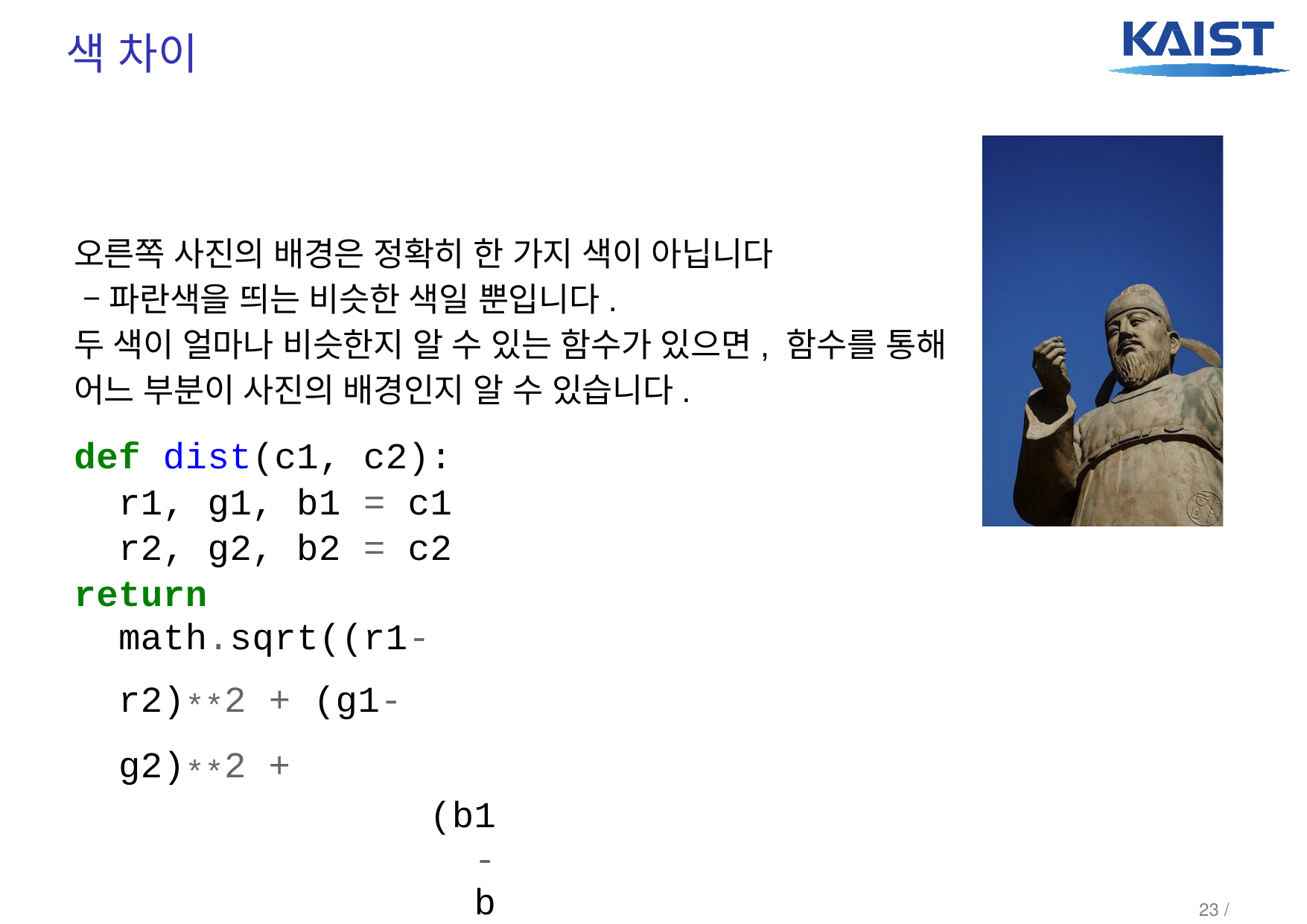

# 색 차이

오른쪽 사진의 배경은 정확히 한 가지 색이 아닙니다
 – 파란색을 띄는 비슷한 색일 뿐입니다.
두 색이 얼마나 비슷한지 알 수 있는 함수가 있으면, 함수를 통해
어느 부분이 사진의 배경인지 알 수 있습니다.
def dist(c1, c2):
r1, g1, b1 = c1
r2, g2, b2 = c2
return math.sqrt((r1-r2)**2 + (g1-g2)**2 +
(b1-b2)**2)
이 수식은 3차원 공간에서 두 점의 거리를 구하는 식과 같습니다.
23 / 26